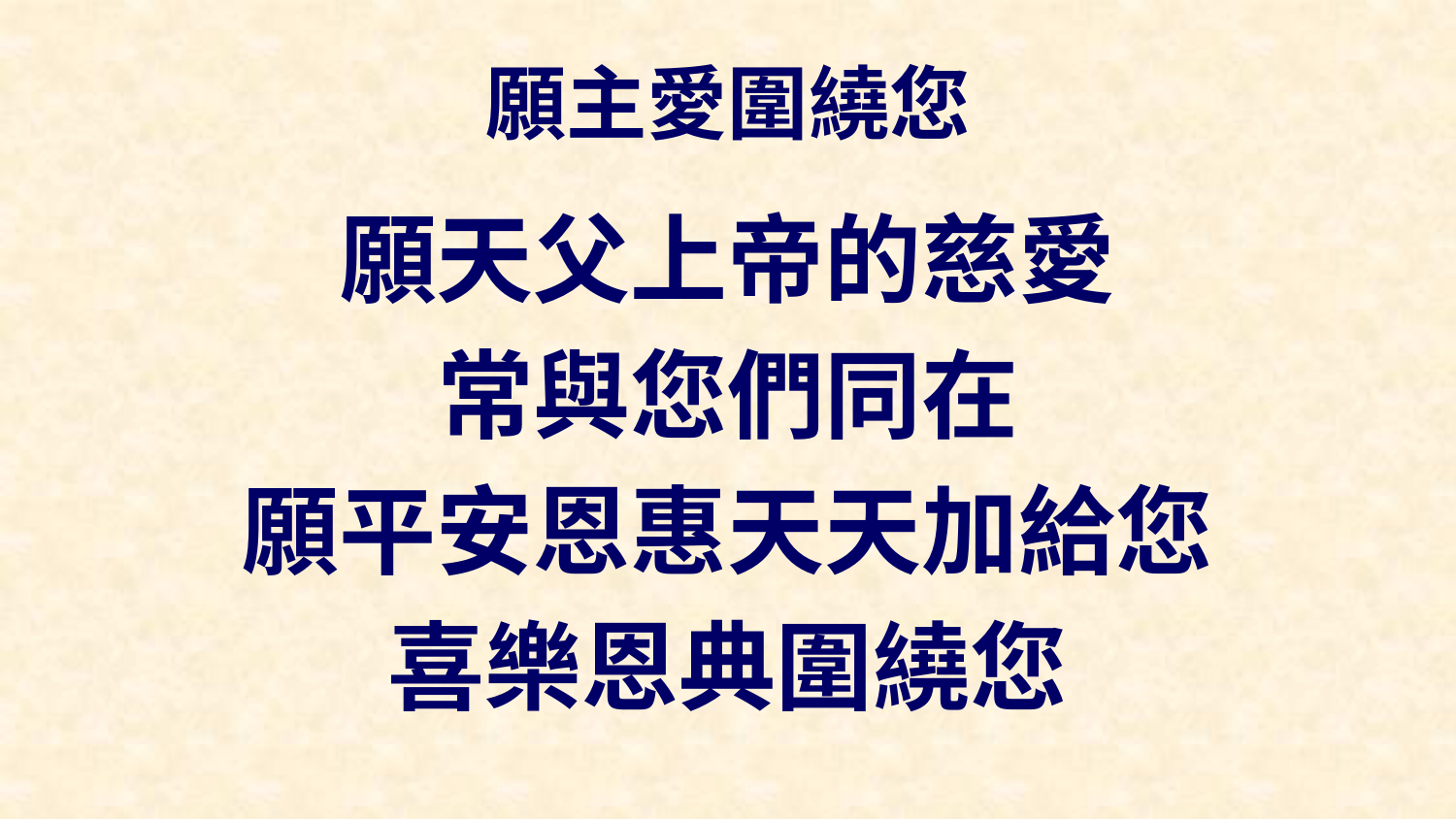

# 願主愛圍繞您
願天父上帝的慈愛
常與您們同在
願平安恩惠天天加給您
喜樂恩典圍繞您